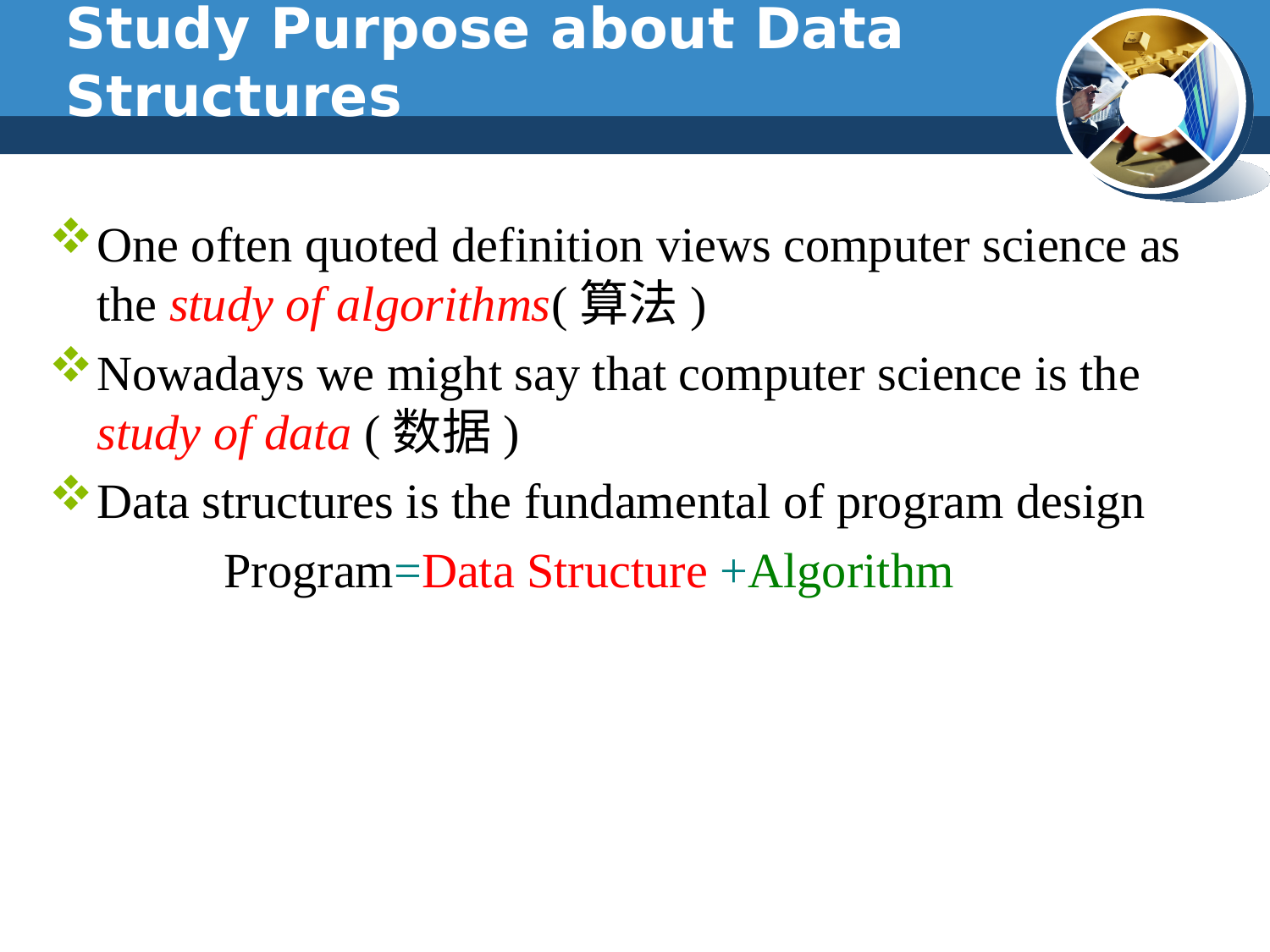

# Study Purpose about Data Structures
One often quoted definition views computer science as the study of algorithms(算法)
Nowadays we might say that computer science is the study of data (数据)
Data structures is the fundamental of program design
		Program=Data Structure +Algorithm